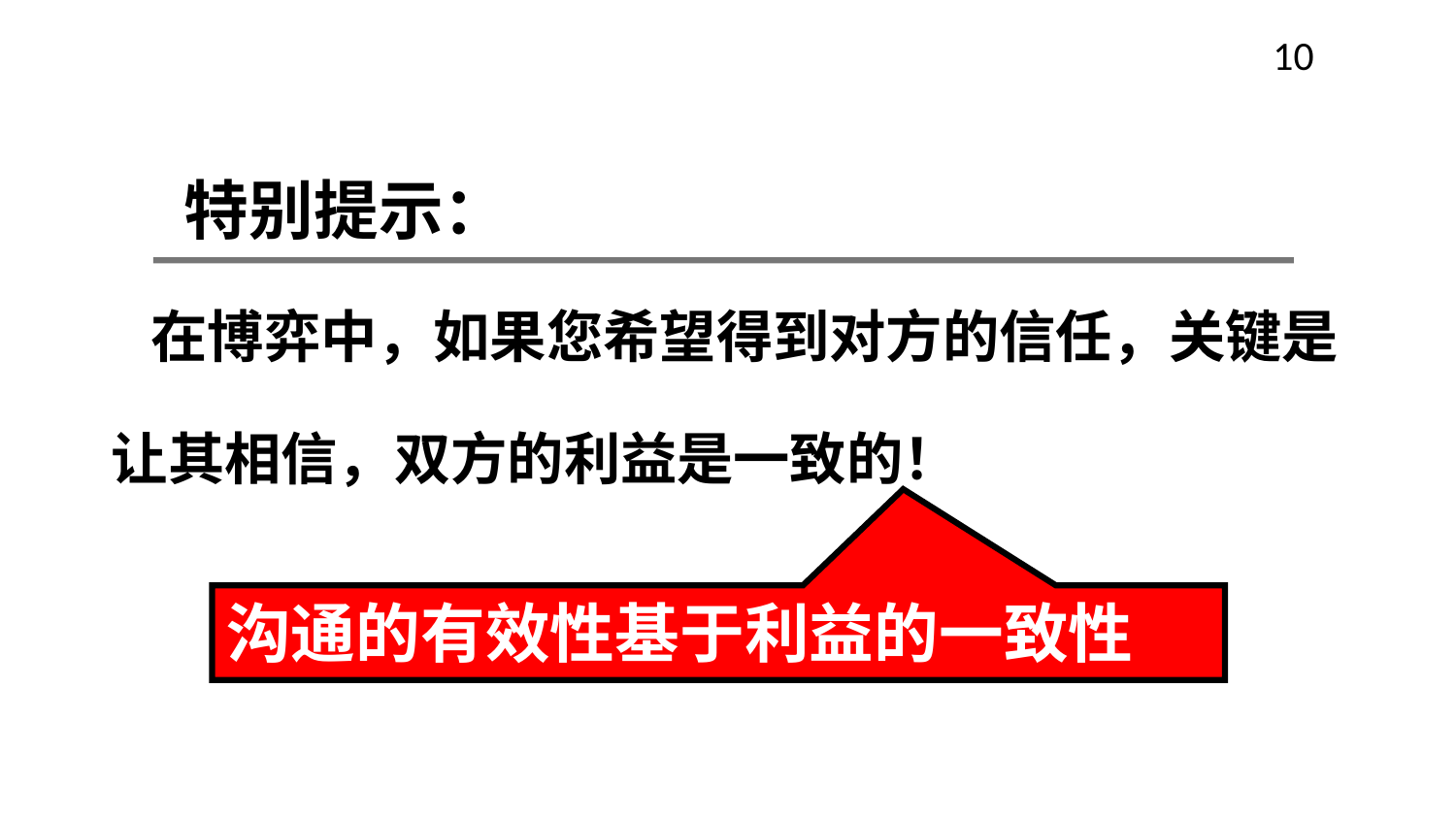

10
特别提示：
  在博弈中，如果您希望得到对方的信任，关键是让其相信，双方的利益是一致的！

沟通的有效性基于利益的一致性